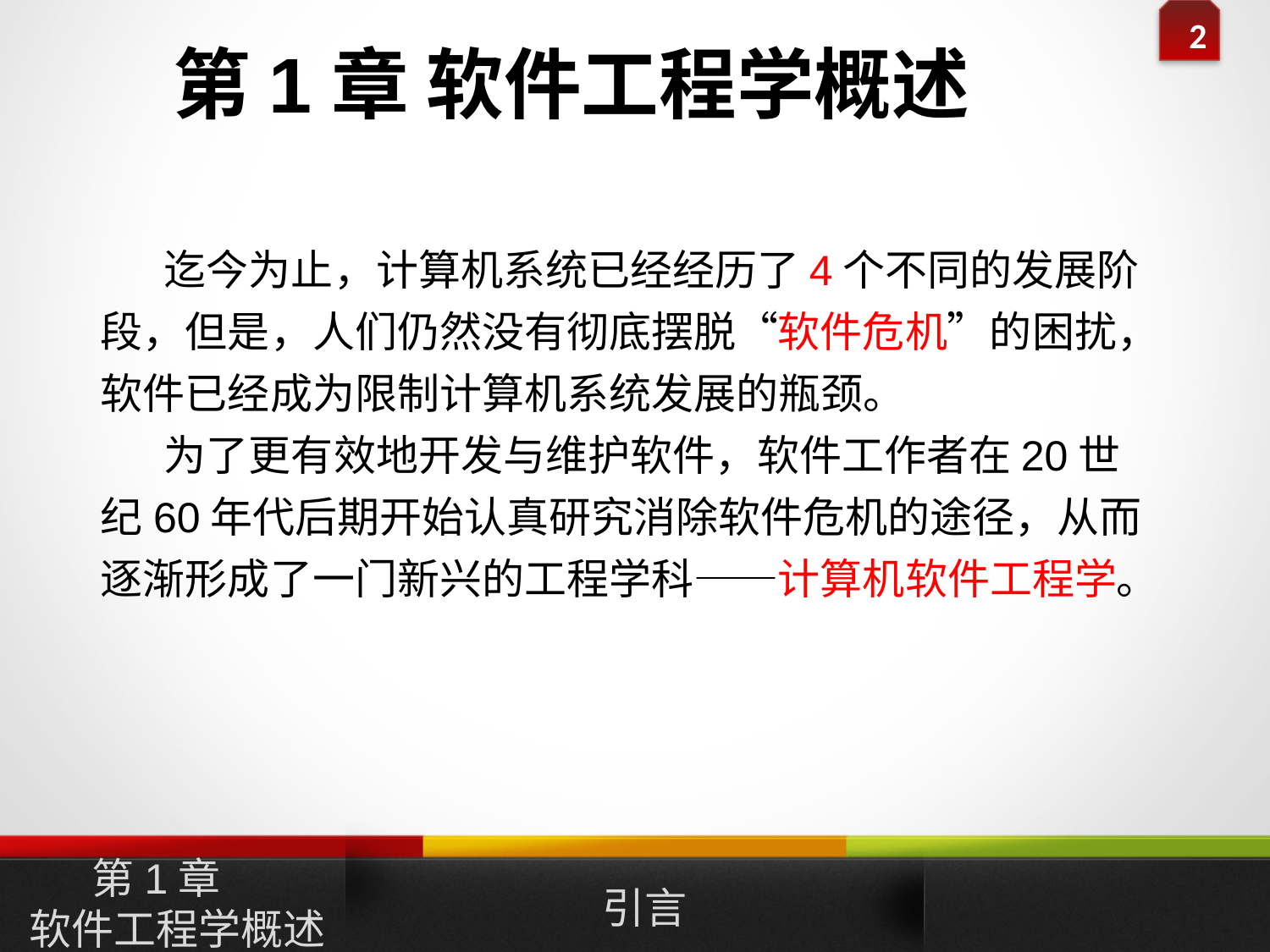

第1章 软件工程学概述
迄今为止，计算机系统已经经历了4个不同的发展阶段，但是，人们仍然没有彻底摆脱“软件危机”的困扰，软件已经成为限制计算机系统发展的瓶颈。
为了更有效地开发与维护软件，软件工作者在20世纪60年代后期开始认真研究消除软件危机的途径，从而逐渐形成了一门新兴的工程学科——计算机软件工程学。

引言